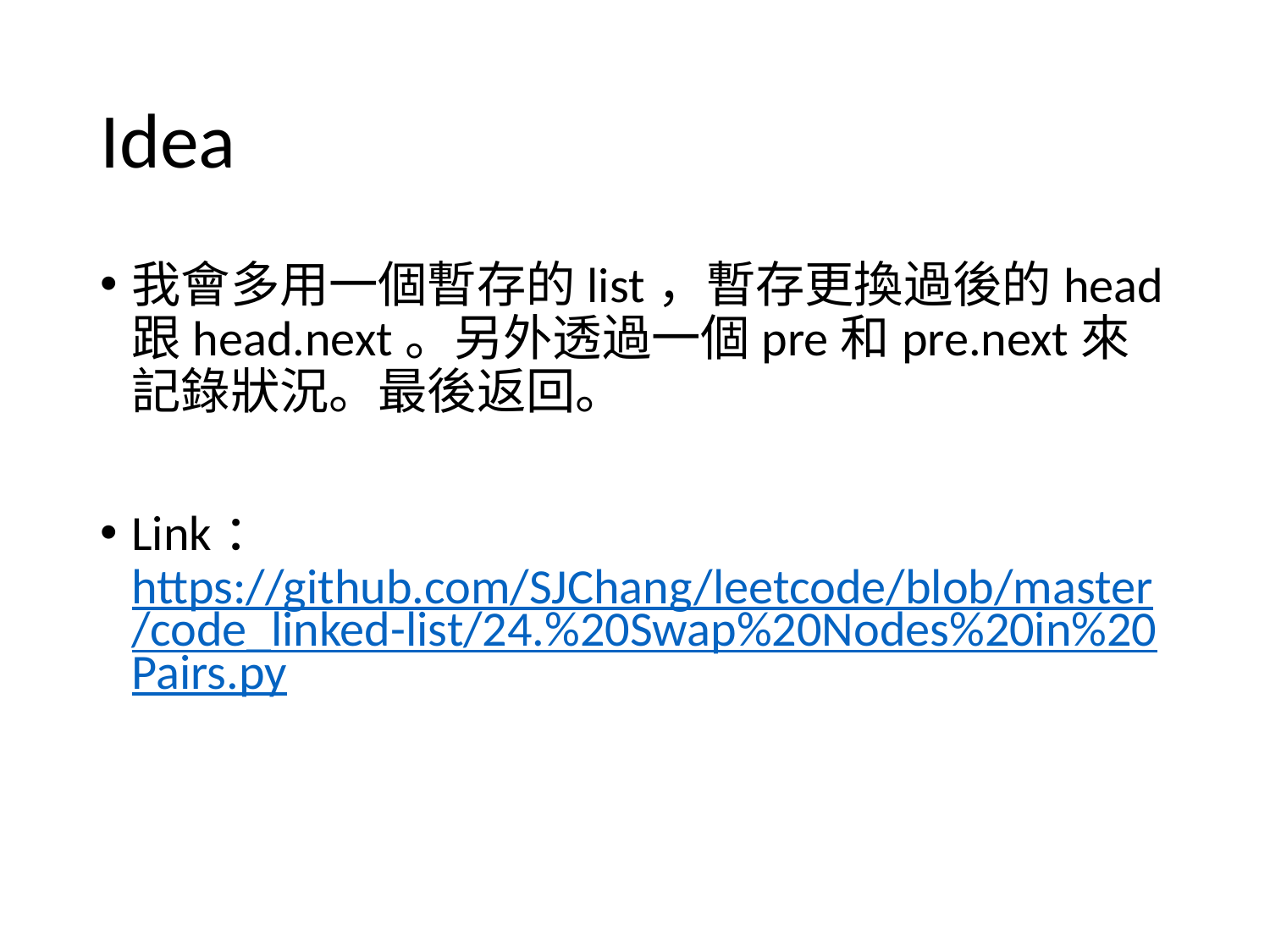

# Idea
我會多用一個暫存的list，暫存更換過後的head跟head.next。另外透過一個pre和pre.next來記錄狀況。最後返回。

Link：https://github.com/SJChang/leetcode/blob/master/code_linked-list/24.%20Swap%20Nodes%20in%20Pairs.py